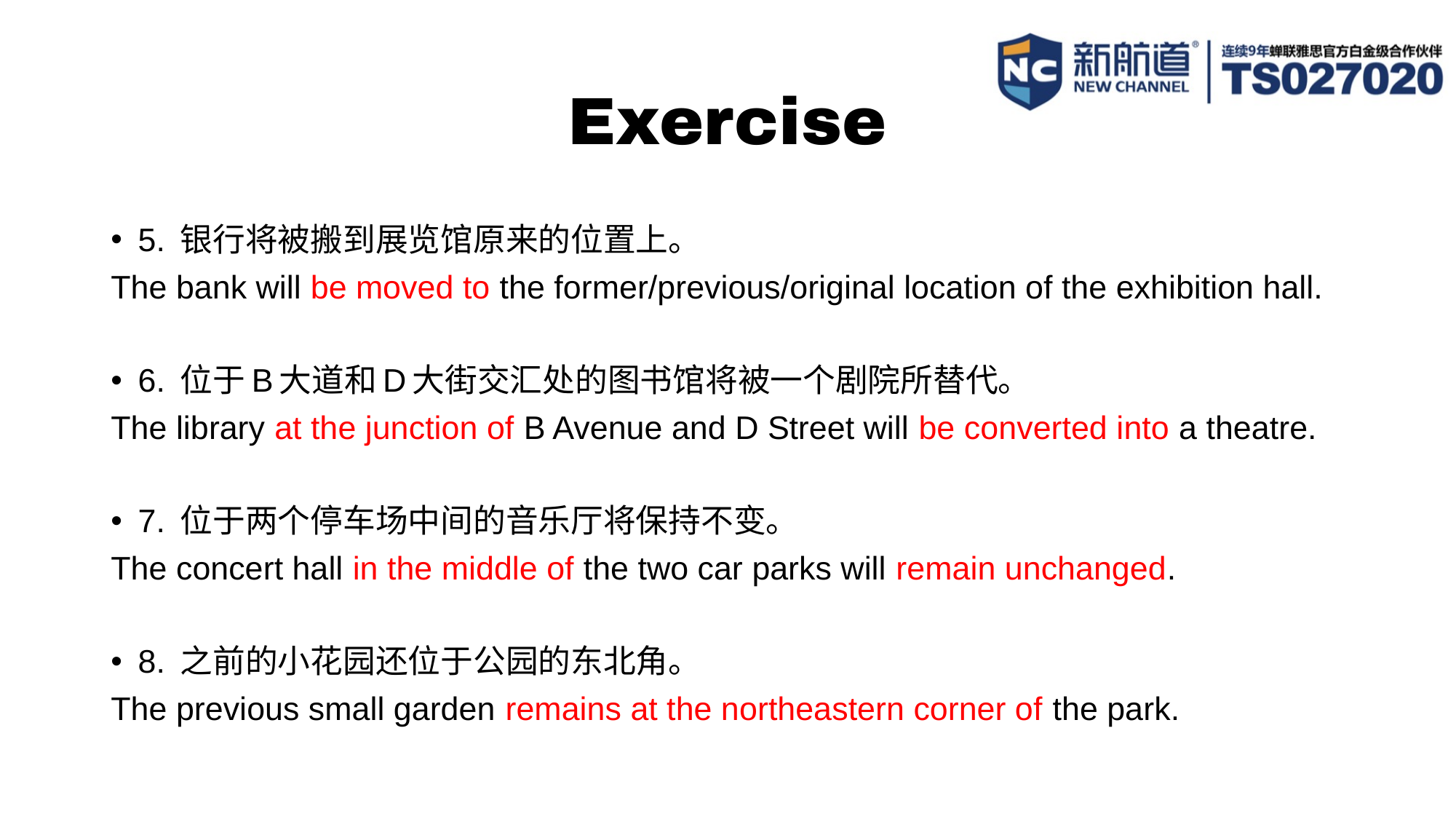

# Exercise
5. 银行将被搬到展览馆原来的位置上。
The bank will be moved to the former/previous/original location of the exhibition hall.

6. 位于B大道和D大街交汇处的图书馆将被一个剧院所替代。
The library at the junction of B Avenue and D Street will be converted into a theatre.

7. 位于两个停车场中间的音乐厅将保持不变。
The concert hall in the middle of the two car parks will remain unchanged.

8. 之前的小花园还位于公园的东北角。
The previous small garden remains at the northeastern corner of the park.